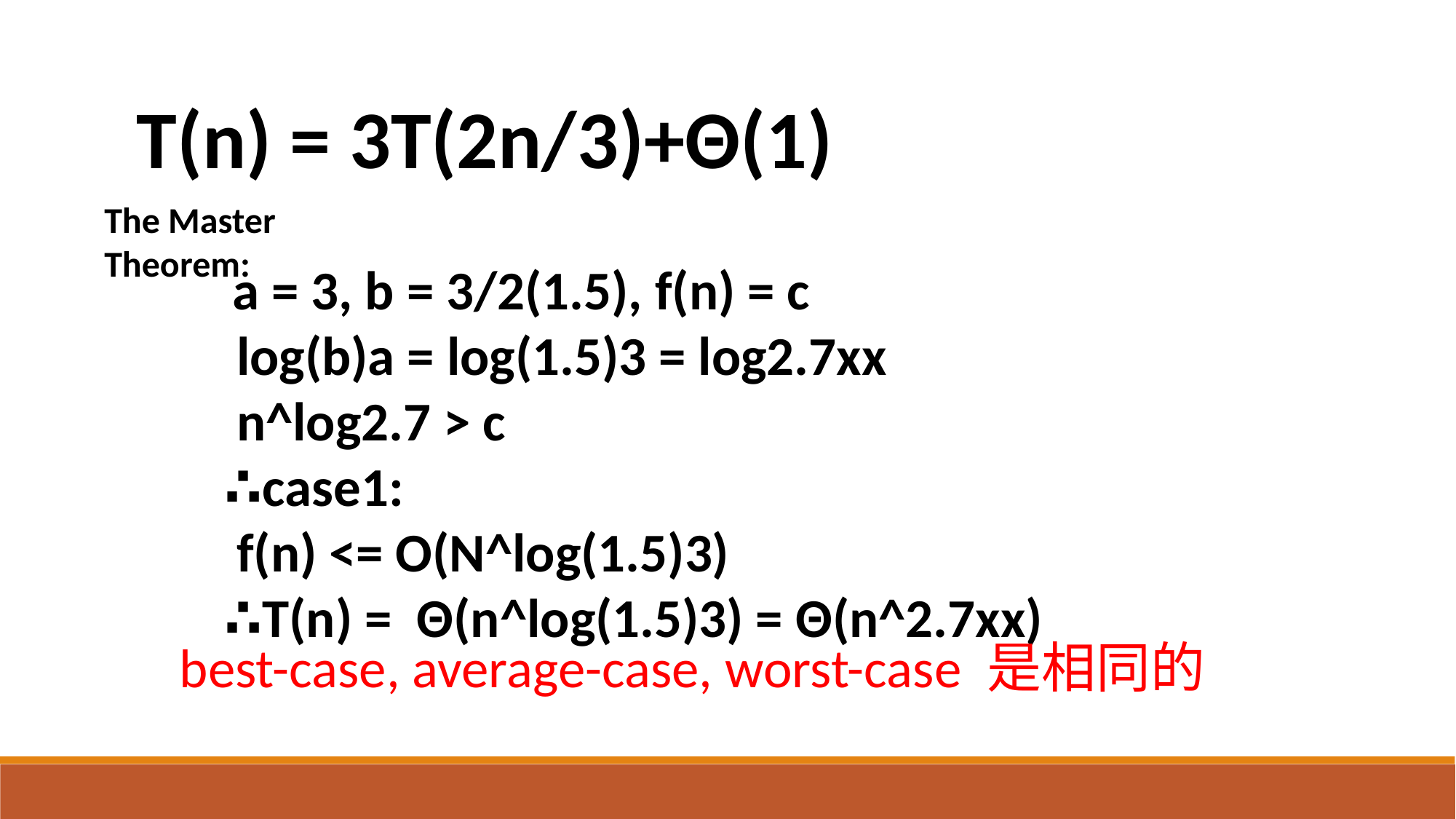

T(n) = 3T(2n/3)+Θ(1)
The Master Theorem:
 a = 3, b = 3/2(1.5), f(n) = c
 log(b)a = log(1.5)3 = log2.7xx
 n^log2.7 > c
∴case1:
 f(n) <= O(N^log(1.5)3)
∴T(n) =  Θ(n^log(1.5)3) = Θ(n^2.7xx)
best-case, average-case, worst-case 是相同的